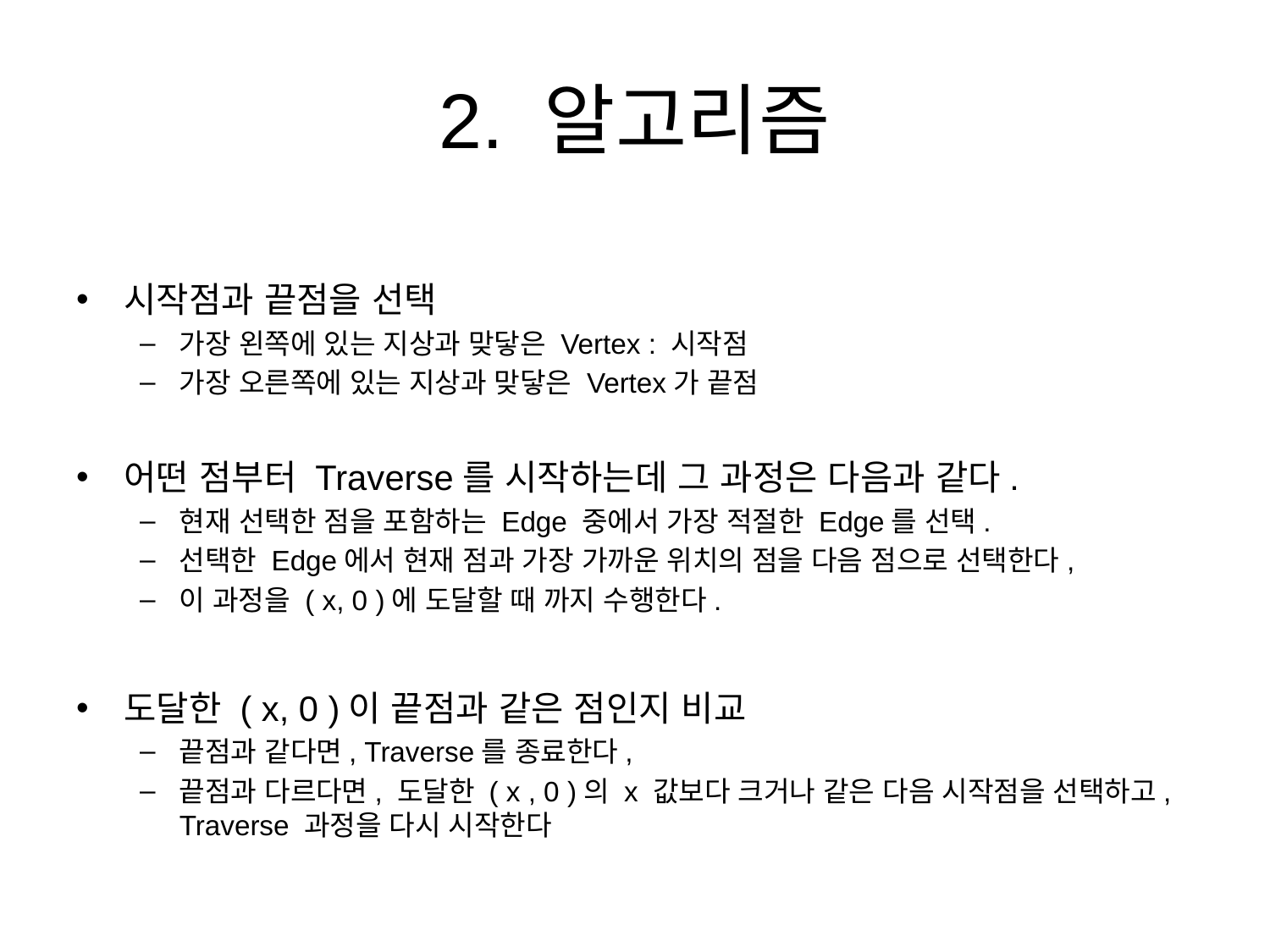

# 2. 알고리즘

시작점과 끝점을 선택
가장 왼쪽에 있는 지상과 맞닿은 Vertex : 시작점
가장 오른쪽에 있는 지상과 맞닿은 Vertex가 끝점

어떤 점부터 Traverse를 시작하는데 그 과정은 다음과 같다.
현재 선택한 점을 포함하는 Edge 중에서 가장 적절한 Edge를 선택.
선택한 Edge에서 현재 점과 가장 가까운 위치의 점을 다음 점으로 선택한다,
이 과정을 ( x, 0 )에 도달할 때 까지 수행한다.

도달한 ( x, 0 )이 끝점과 같은 점인지 비교
끝점과 같다면, Traverse를 종료한다,
끝점과 다르다면, 도달한 ( x , 0 )의 x 값보다 크거나 같은 다음 시작점을 선택하고, Traverse 과정을 다시 시작한다